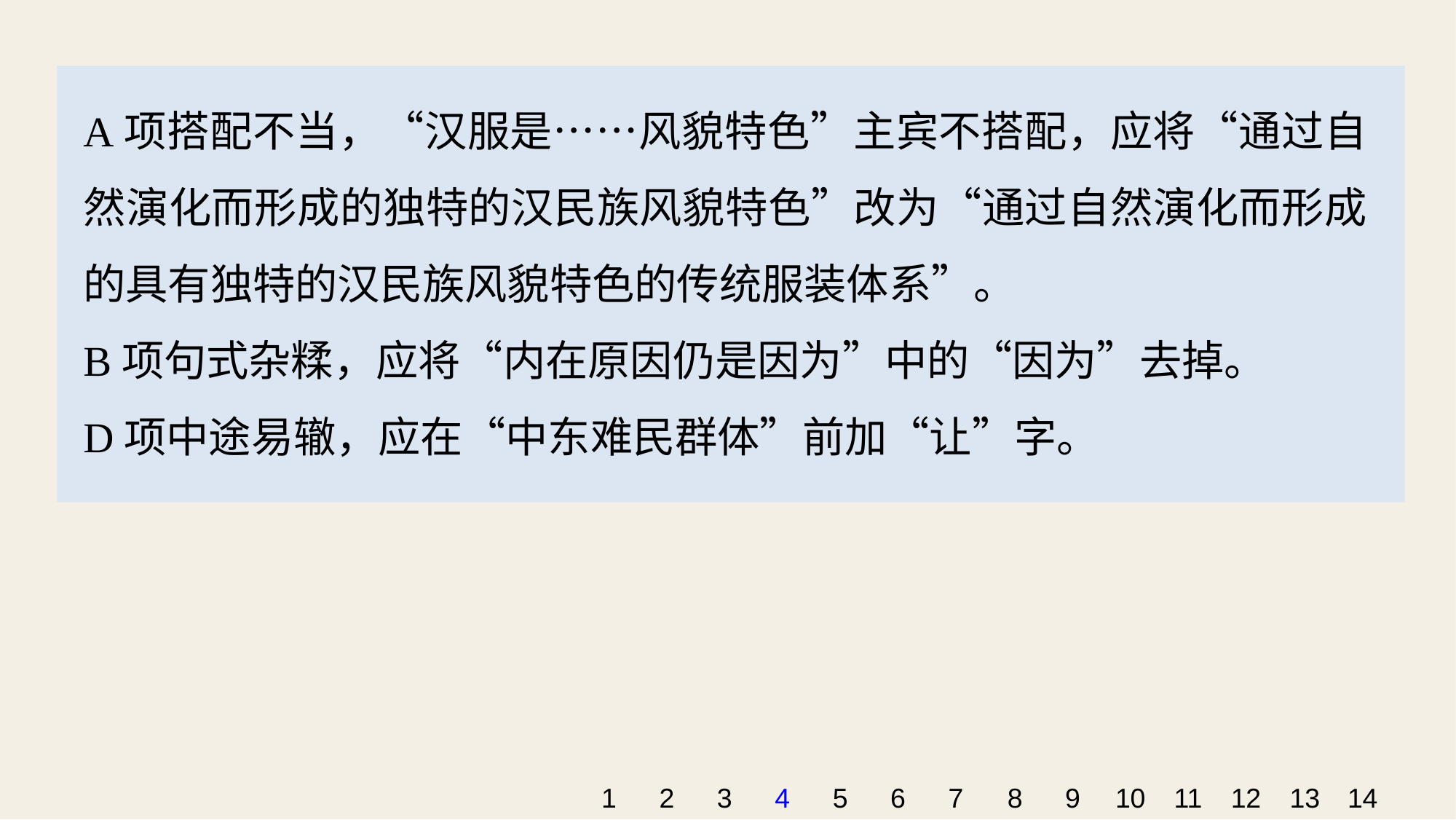

A项搭配不当，“汉服是……风貌特色”主宾不搭配，应将“通过自然演化而形成的独特的汉民族风貌特色”改为“通过自然演化而形成的具有独特的汉民族风貌特色的传统服装体系”。
B项句式杂糅，应将“内在原因仍是因为”中的“因为”去掉。
D项中途易辙，应在“中东难民群体”前加“让”字。
1
2
3
4
5
6
7
8
9
10
11
12
13
14